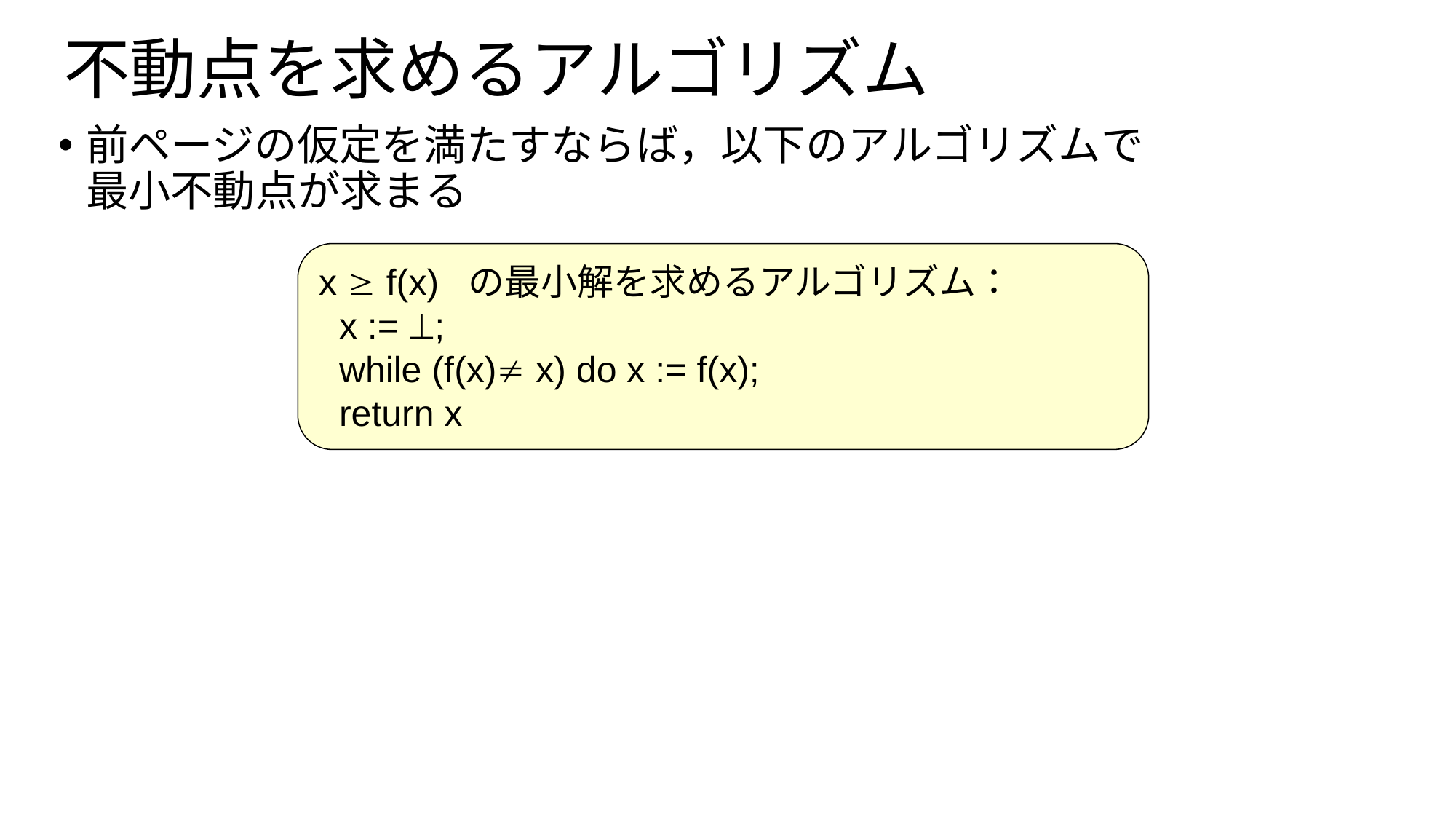

# 不動点を求めるアルゴリズム
前ページの仮定を満たすならば，以下のアルゴリズムで
最小不動点が求まる

x ≥ f(x)  の最小解を求めるアルゴリズム：
  x := ⊥;
  while (f(x)≠ x) do x := f(x);
  return x